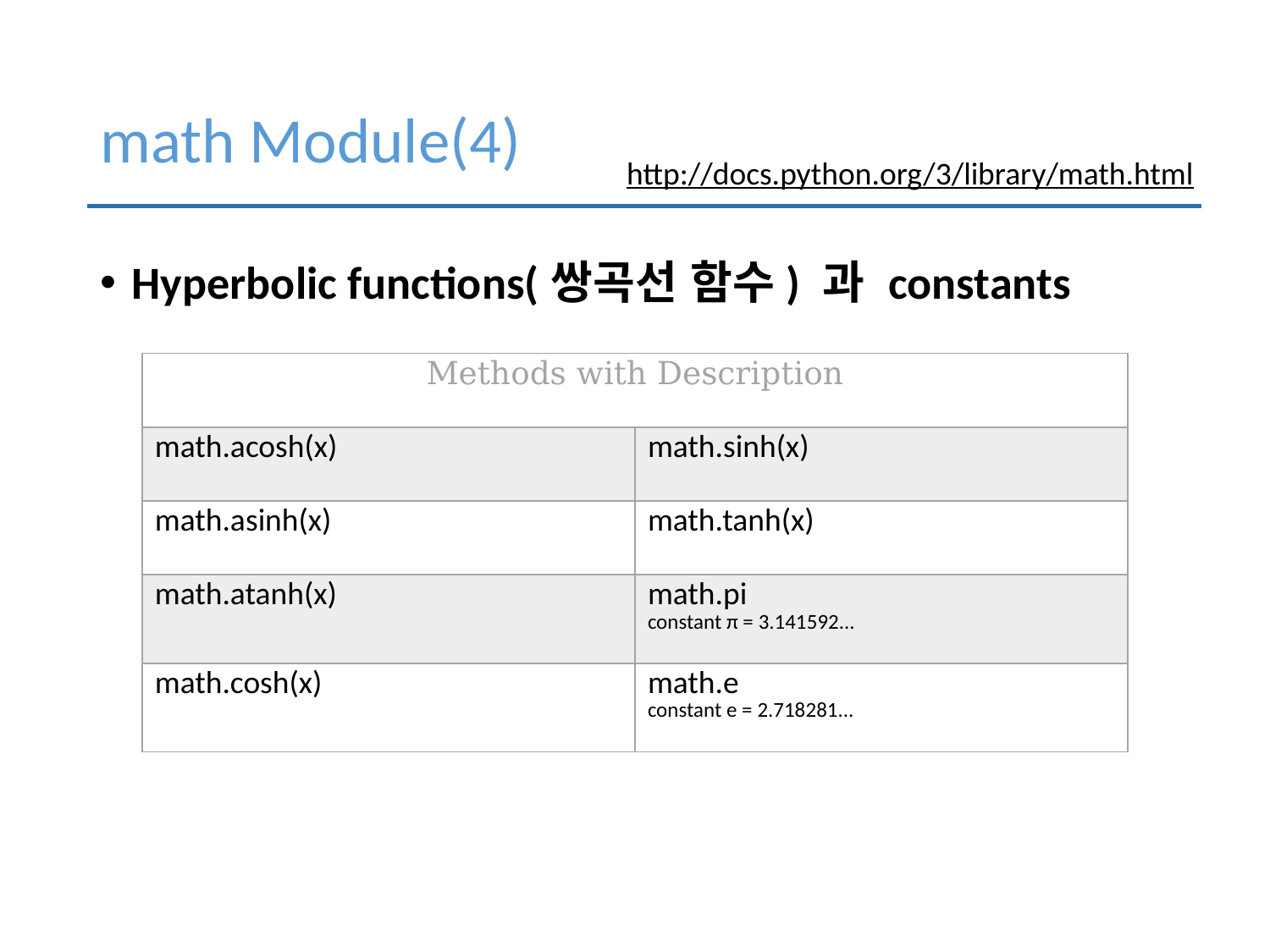

# math Module(4)
http://docs.python.org/3/library/math.html
Hyperbolic functions(쌍곡선 함수) 과 constants
| Methods with Description |  |
| --- | --- |
| math.acosh(x) | math.sinh(x) |
| math.asinh(x) | math.tanh(x) |
| math.atanh(x) | math.pi constant π = 3.141592... |
| math.cosh(x) | math.e constant e = 2.718281... |